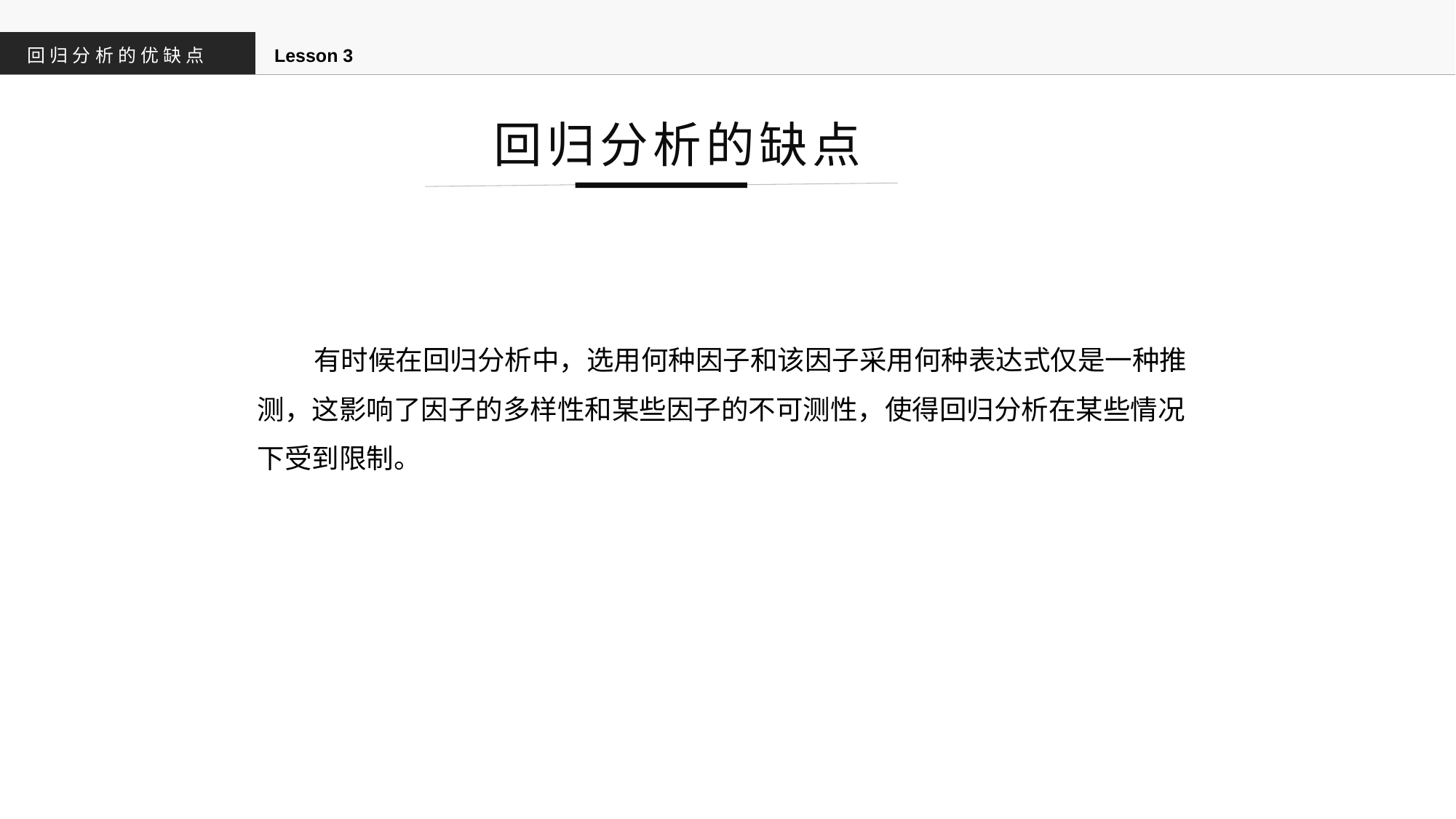

回归分析的优缺点
Lesson 3
回归分析的缺点

        有时候在回归分析中，选用何种因子和该因子采用何种表达式仅是一种推测，这影响了因子的多样性和某些因子的不可测性，使得回归分析在某些情况下受到限制。